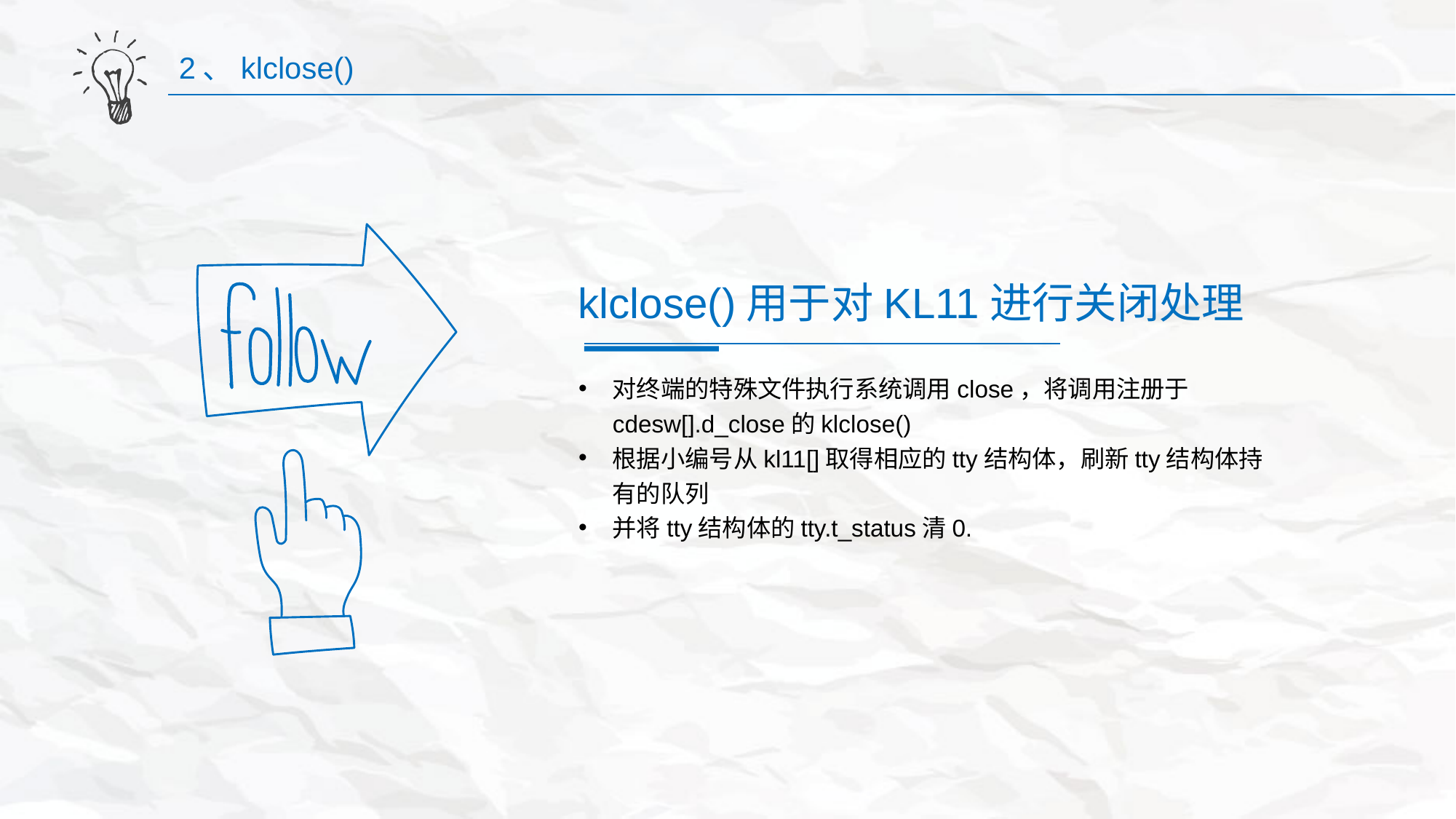

2、klclose()

klclose()用于对KL11进行关闭处理
对终端的特殊文件执行系统调用close，将调用注册于cdesw[].d_close的klclose()
根据小编号从kl11[]取得相应的tty结构体，刷新tty结构体持有的队列
并将tty结构体的tty.t_status清0.